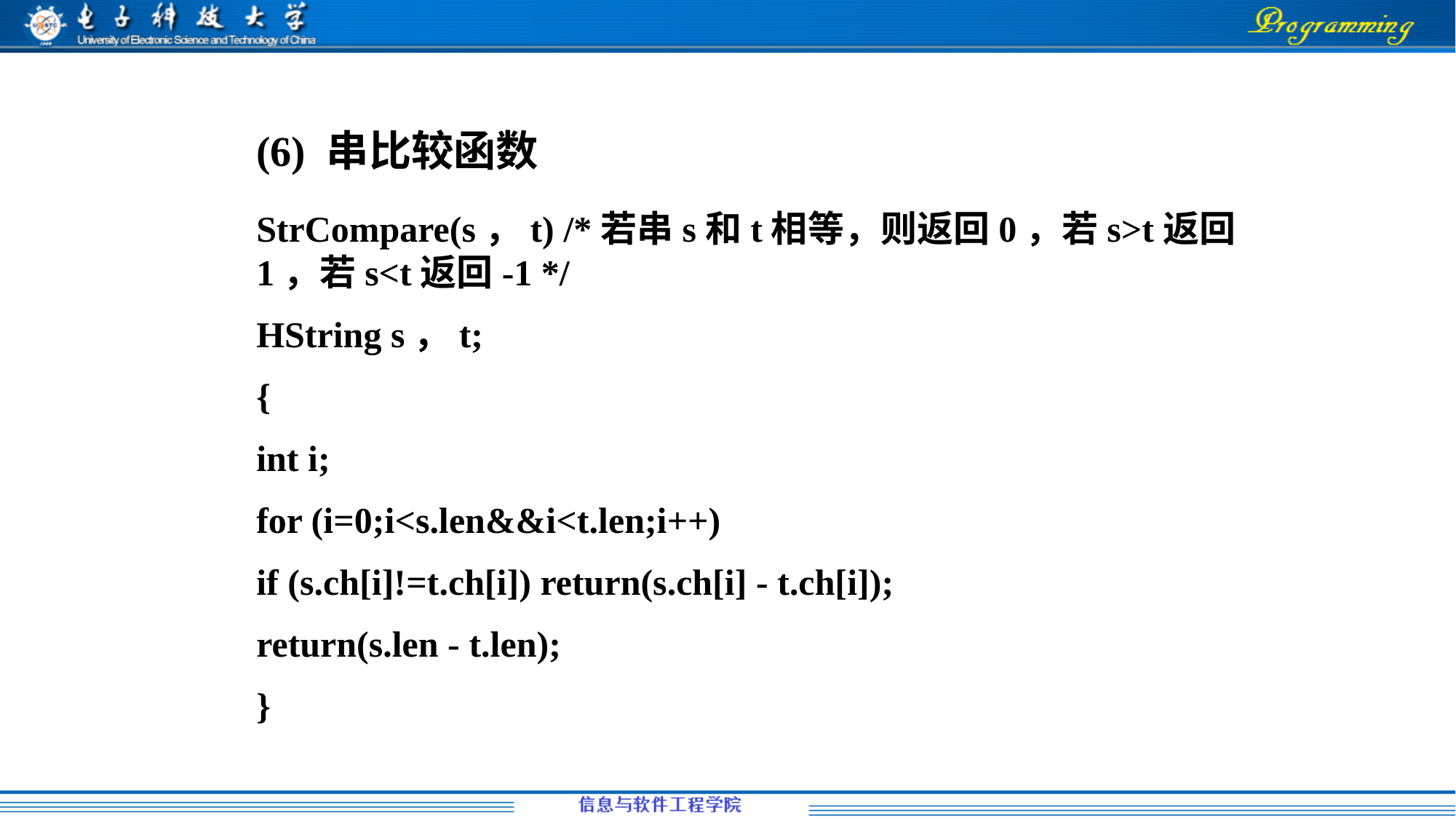

(6) 串比较函数
StrCompare(s，t) /*若串s和t相等，则返回0，若s>t返回1，若s<t返回-1 */
HString s，t;
{
int i;
for (i=0;i<s.len&&i<t.len;i++)
if (s.ch[i]!=t.ch[i]) return(s.ch[i] - t.ch[i]);
return(s.len - t.len);
}